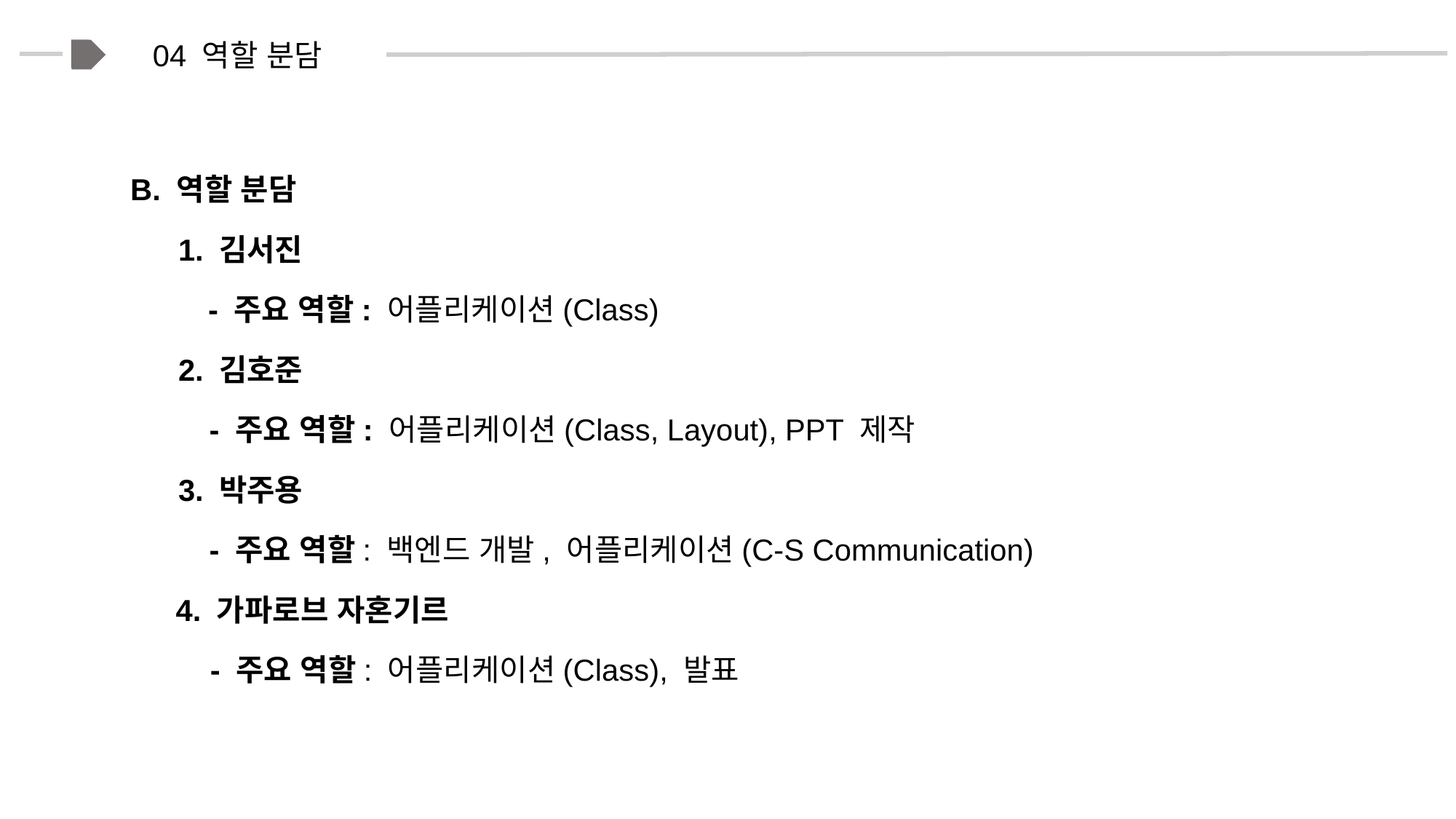

04 역할 분담

B. 역할 분담
   1. 김서진
            - 주요 역할: 어플리케이션(Class)
   2. 김호준
    - 주요 역할: 어플리케이션(Class, Layout), PPT 제작
   3. 박주용
    - 주요 역할: 백엔드 개발, 어플리케이션(C-S Communication)
4. 가파로브 자혼기르
     - 주요 역할: 어플리케이션(Class), 발표